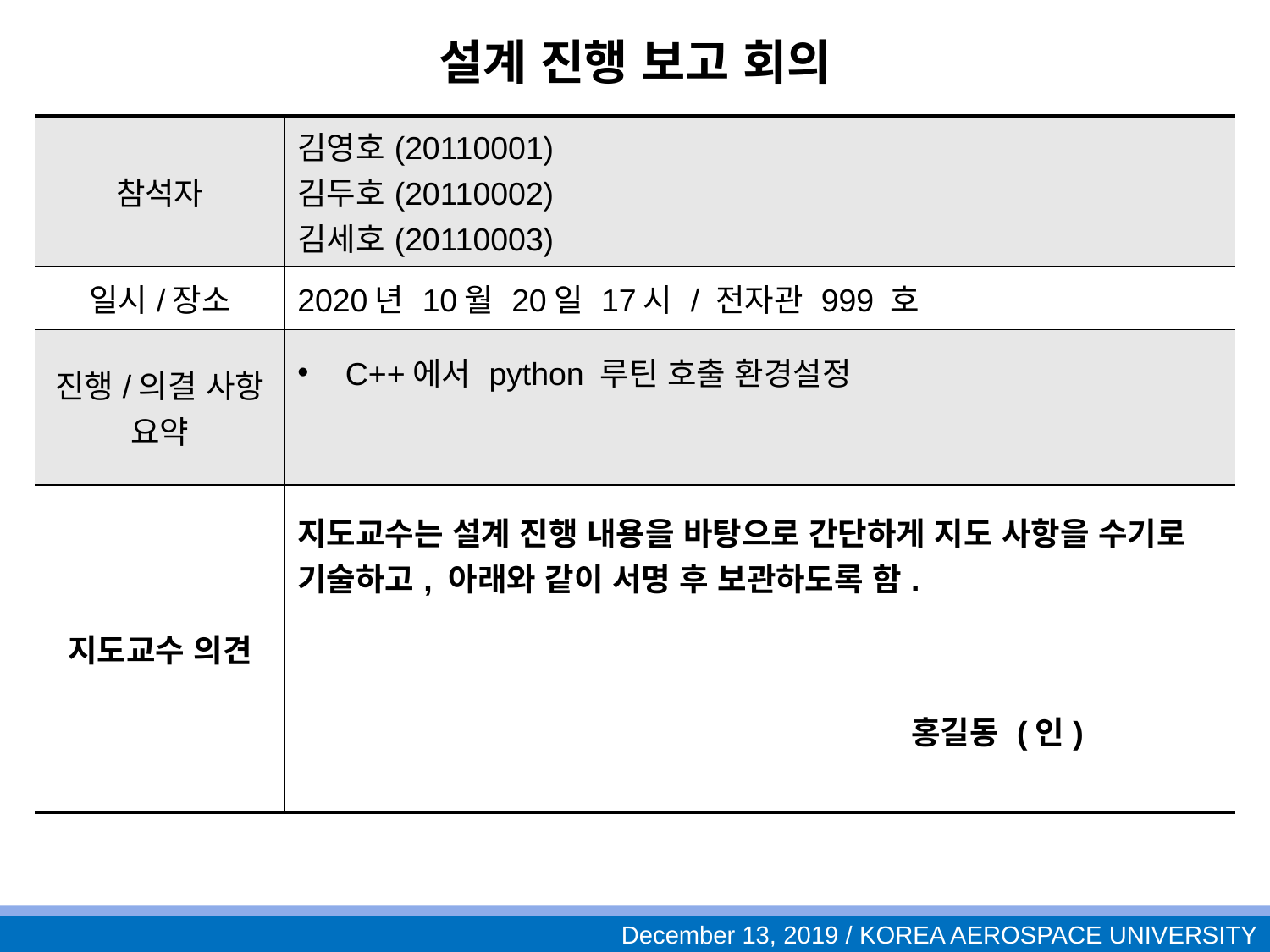

# 설계 진행 보고 회의
| 참석자 | 김영호(20110001) 김두호(20110002) 김세호(20110003) |
| --- | --- |
| 일시/장소 | 2020년 10월 20일 17시 / 전자관 999 호 |
| 진행/의결 사항 요약 | C++에서 python 루틴 호출 환경설정 |
| 지도교수 의견 | 지도교수는 설계 진행 내용을 바탕으로 간단하게 지도 사항을 수기로 기술하고, 아래와 같이 서명 후 보관하도록 함. 홍길동 (인) |